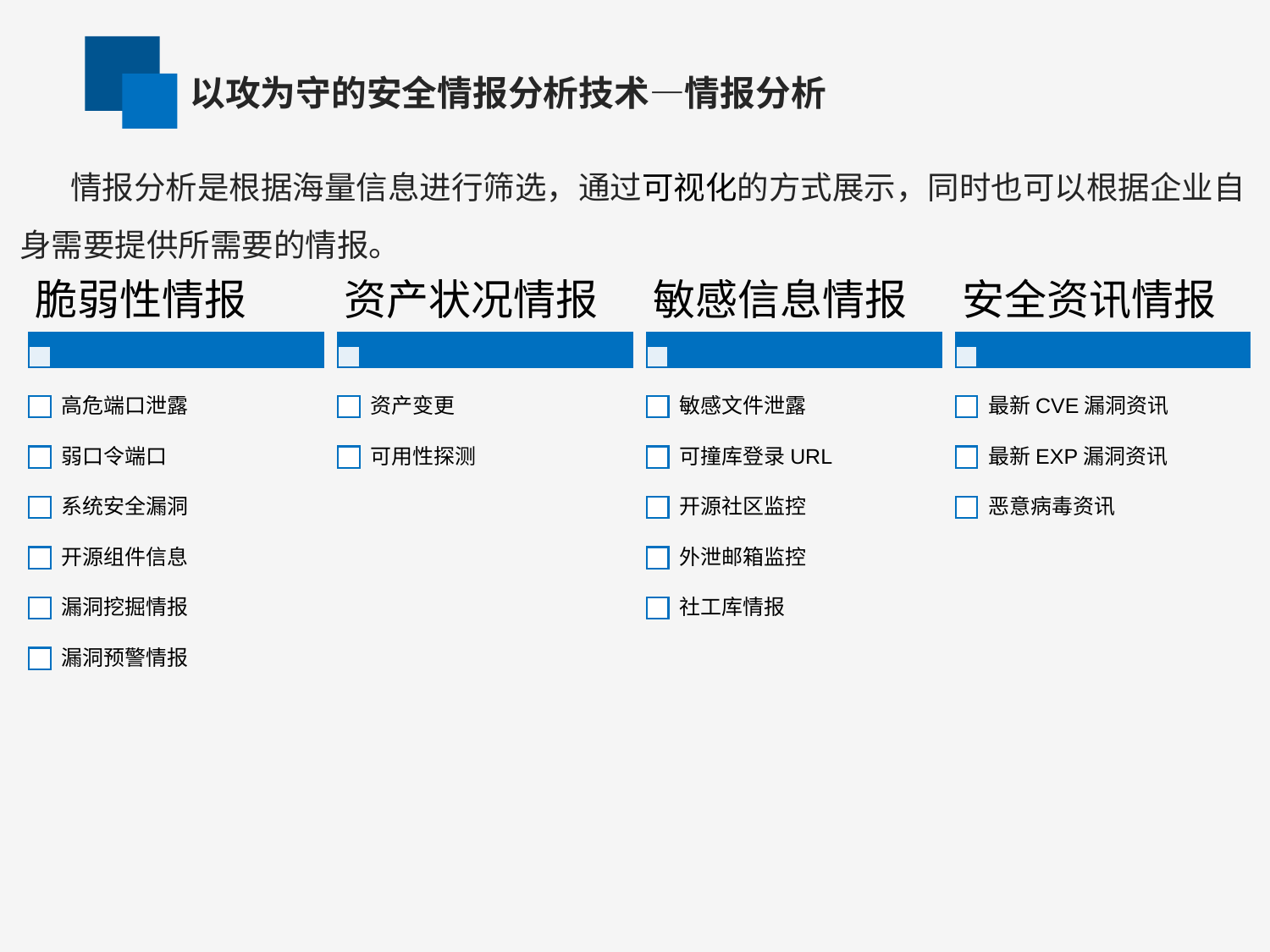

以攻为守的安全情报分析技术—情报分析
      情报分析是根据海量信息进行筛选，通过可视化的方式展示，同时也可以根据企业自身需要提供所需要的情报。
脆弱性情报
高危端口泄露
弱口令端口
系统安全漏洞
开源组件信息
漏洞挖掘情报
漏洞预警情报
资产状况情报
资产变更
可用性探测
敏感信息情报
敏感文件泄露
可撞库登录URL
开源社区监控
外泄邮箱监控
社工库情报
安全资讯情报
最新CVE漏洞资讯
最新EXP漏洞资讯
恶意病毒资讯